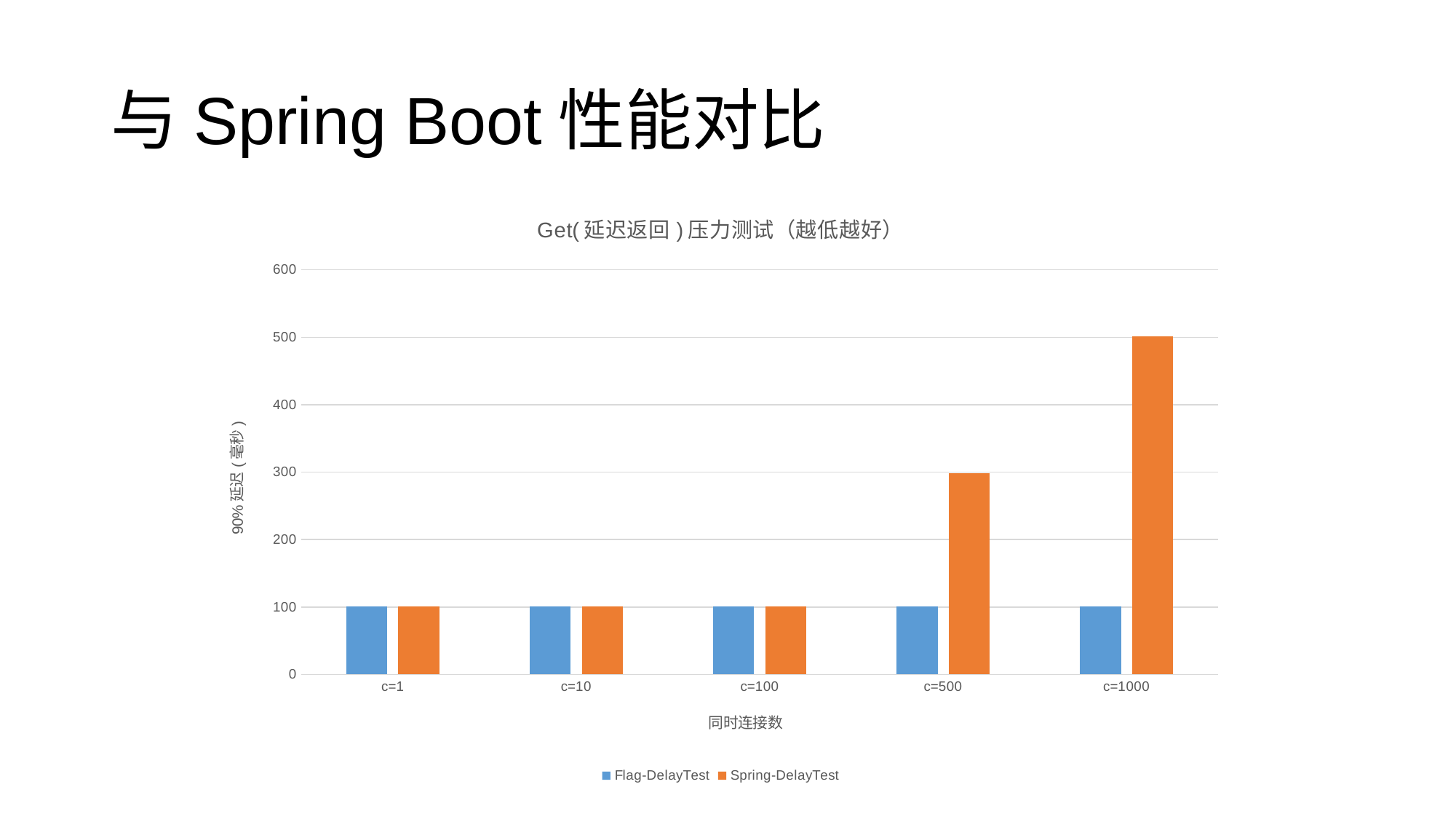

# 与Spring Boot性能对比

### Chart: Get(延迟返回)压力测试（越低越好）

| Category | Flag-DelayTest | Spring-DelayTest |
|---|---|---|
| c=1 | 100.36 | 100.46 |
| c=10 | 100.42 | 100.44 |
| c=100 | 100.54 | 100.46 |
| c=500 | 100.58 | 297.89 |
| c=1000 | 100.91 | 501.59 |